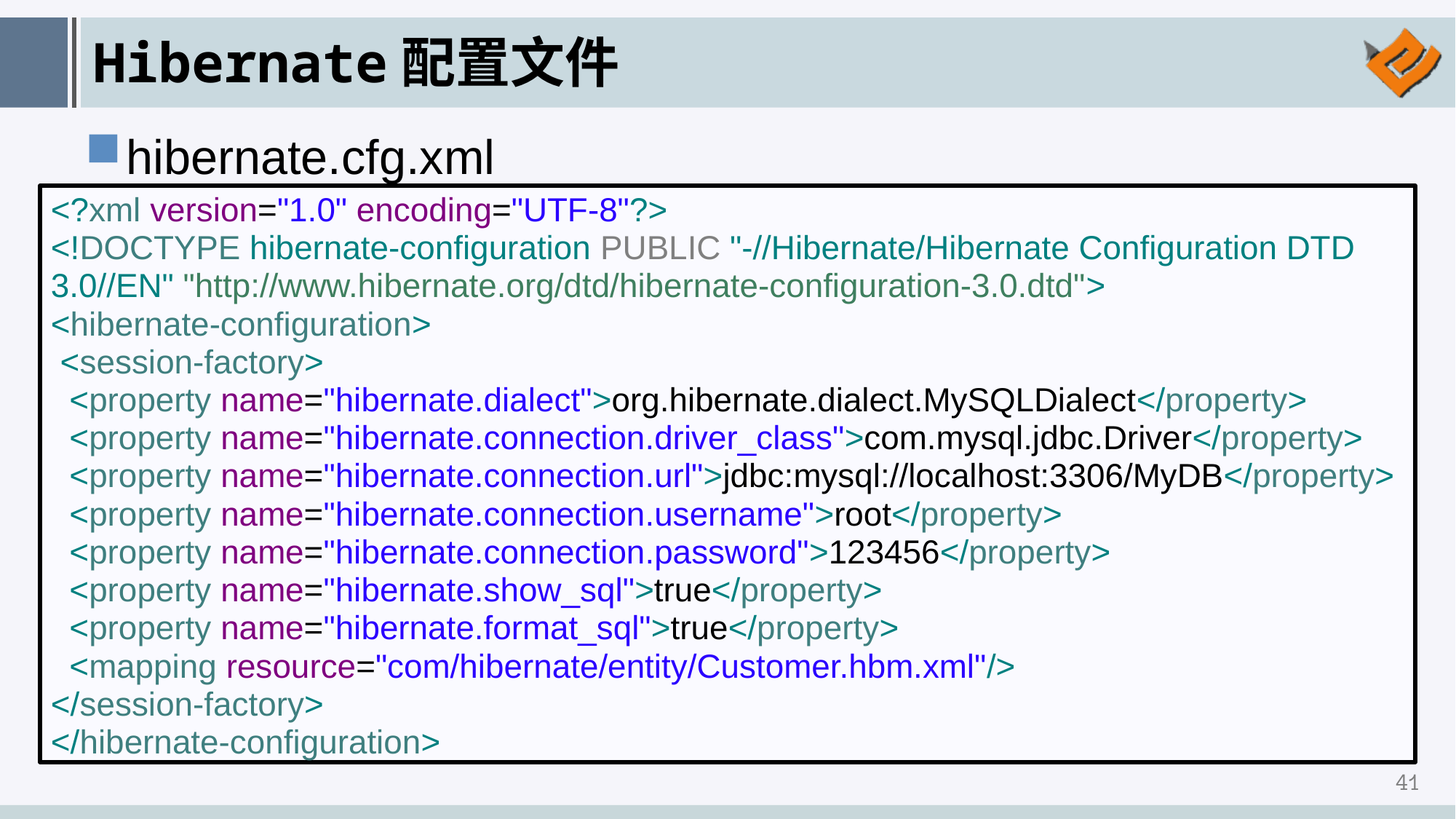

# Hibernate配置文件
hibernate.cfg.xml

<?xml version="1.0" encoding="UTF-8"?>
<!DOCTYPE hibernate-configuration PUBLIC "-//Hibernate/Hibernate Configuration DTD 3.0//EN" "http://www.hibernate.org/dtd/hibernate-configuration-3.0.dtd">
<hibernate-configuration>
 <session-factory>
  <property name="hibernate.dialect">org.hibernate.dialect.MySQLDialect</property>
  <property name="hibernate.connection.driver_class">com.mysql.jdbc.Driver</property>
  <property name="hibernate.connection.url">jdbc:mysql://localhost:3306/MyDB</property>
  <property name="hibernate.connection.username">root</property>
  <property name="hibernate.connection.password">123456</property>
  <property name="hibernate.show_sql">true</property>
  <property name="hibernate.format_sql">true</property>
  <mapping resource="com/hibernate/entity/Customer.hbm.xml"/>
</session-factory>
</hibernate-configuration>